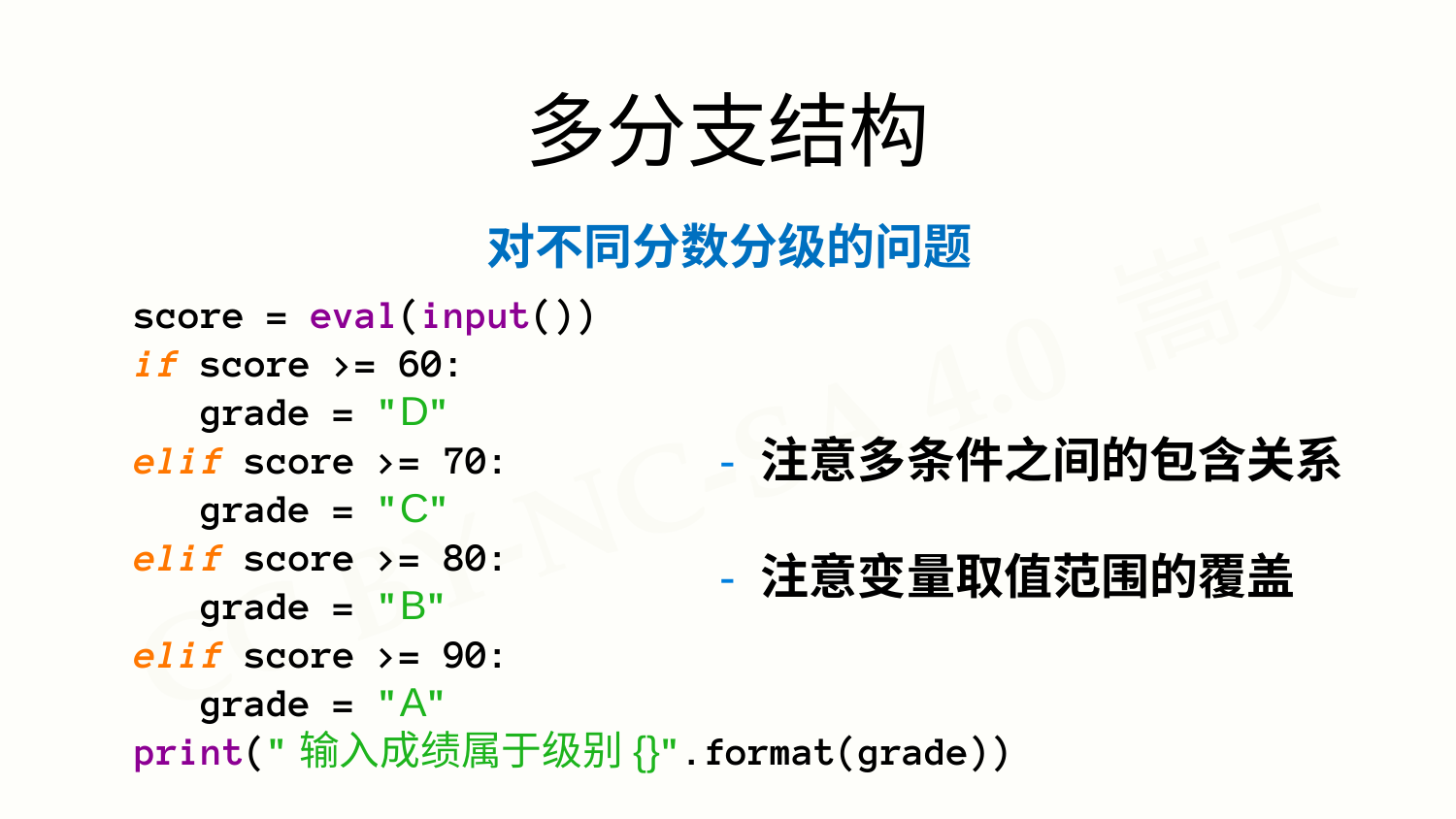

多分支结构
对不同分数分级的问题
score = eval(input())
if score >= 60:
   grade = "D"
elif score >= 70:
   grade = "C"
elif score >= 80:
   grade = "B"
elif score >= 90:
   grade = "A"
print("输入成绩属于级别{}".format(grade))
- 注意多条件之间的包含关系
- 注意变量取值范围的覆盖